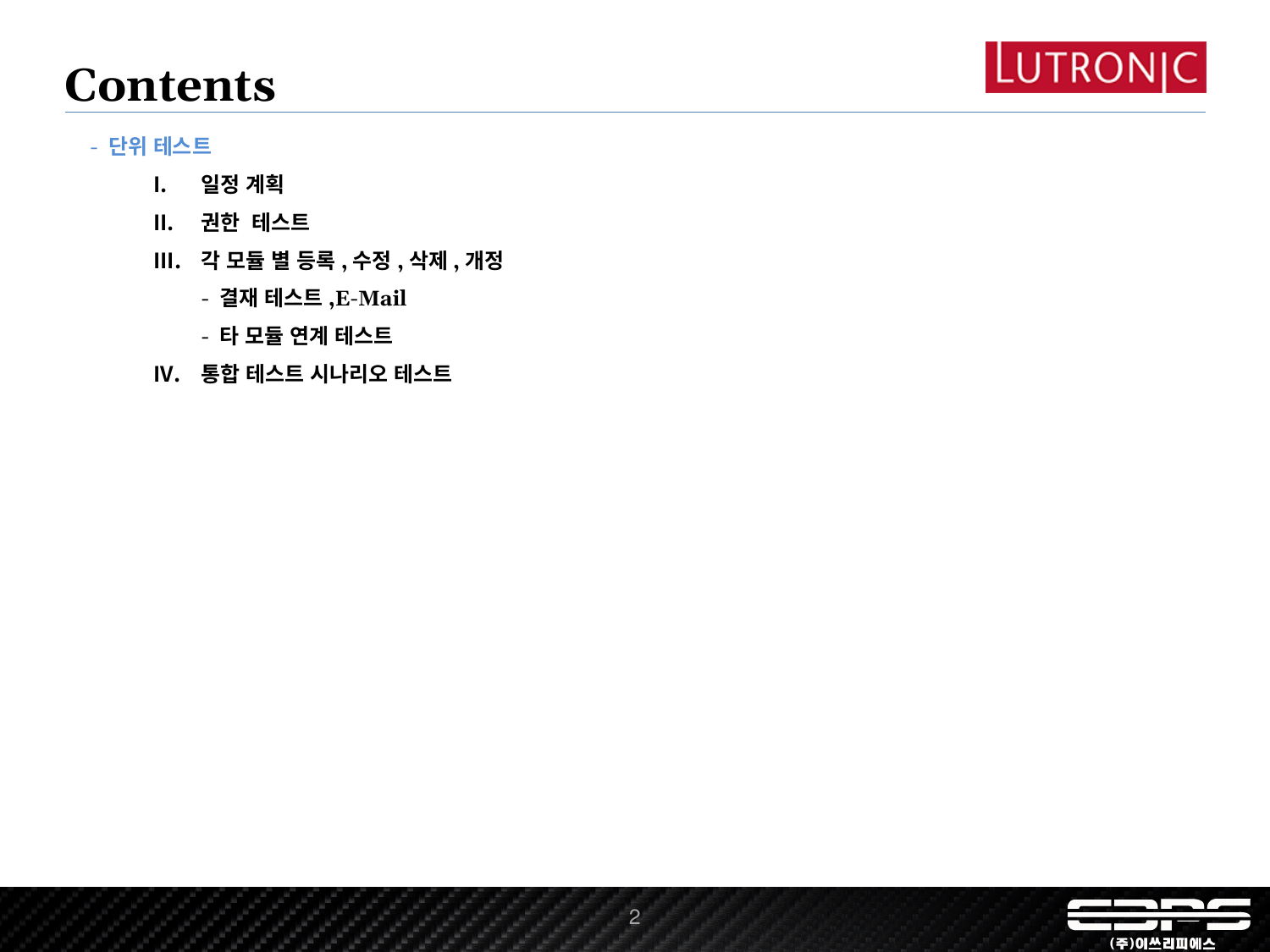

Contents
- 단위 테스트
일정 계획
권한  테스트
각 모듈 별 등록,수정,삭제,개정
         - 결재 테스트,E-Mail
         - 타 모듈 연계 테스트
통합 테스트 시나리오 테스트